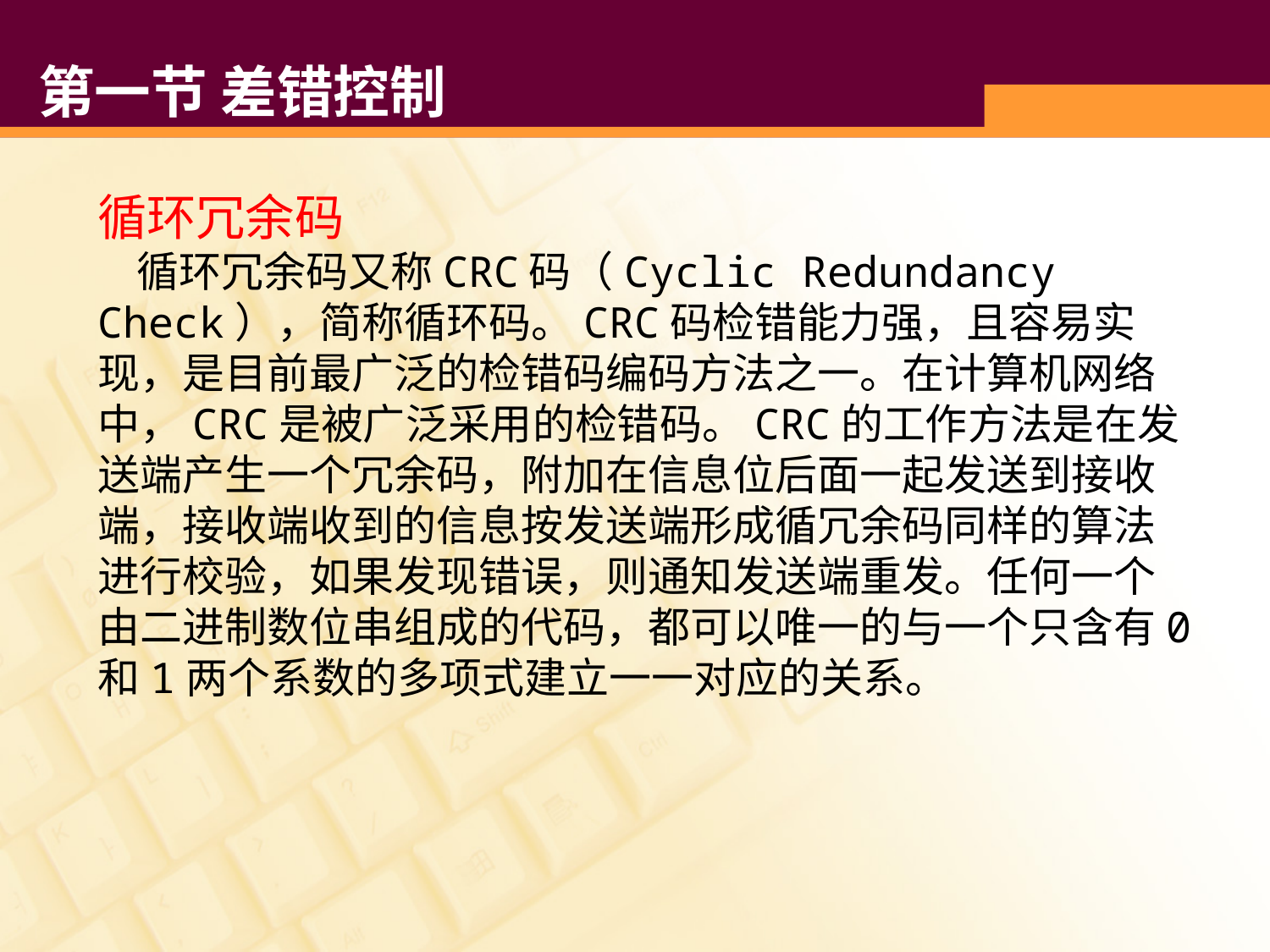

# 第一节 差错控制
循环冗余码
   循环冗余码又称CRC码（Cyclic Redundancy Check），简称循环码。CRC码检错能力强，且容易实现，是目前最广泛的检错码编码方法之一。在计算机网络中，CRC是被广泛采用的检错码。CRC的工作方法是在发送端产生一个冗余码，附加在信息位后面一起发送到接收端，接收端收到的信息按发送端形成循冗余码同样的算法进行校验，如果发现错误，则通知发送端重发。任何一个由二进制数位串组成的代码，都可以唯一的与一个只含有0和1两个系数的多项式建立一一对应的关系。